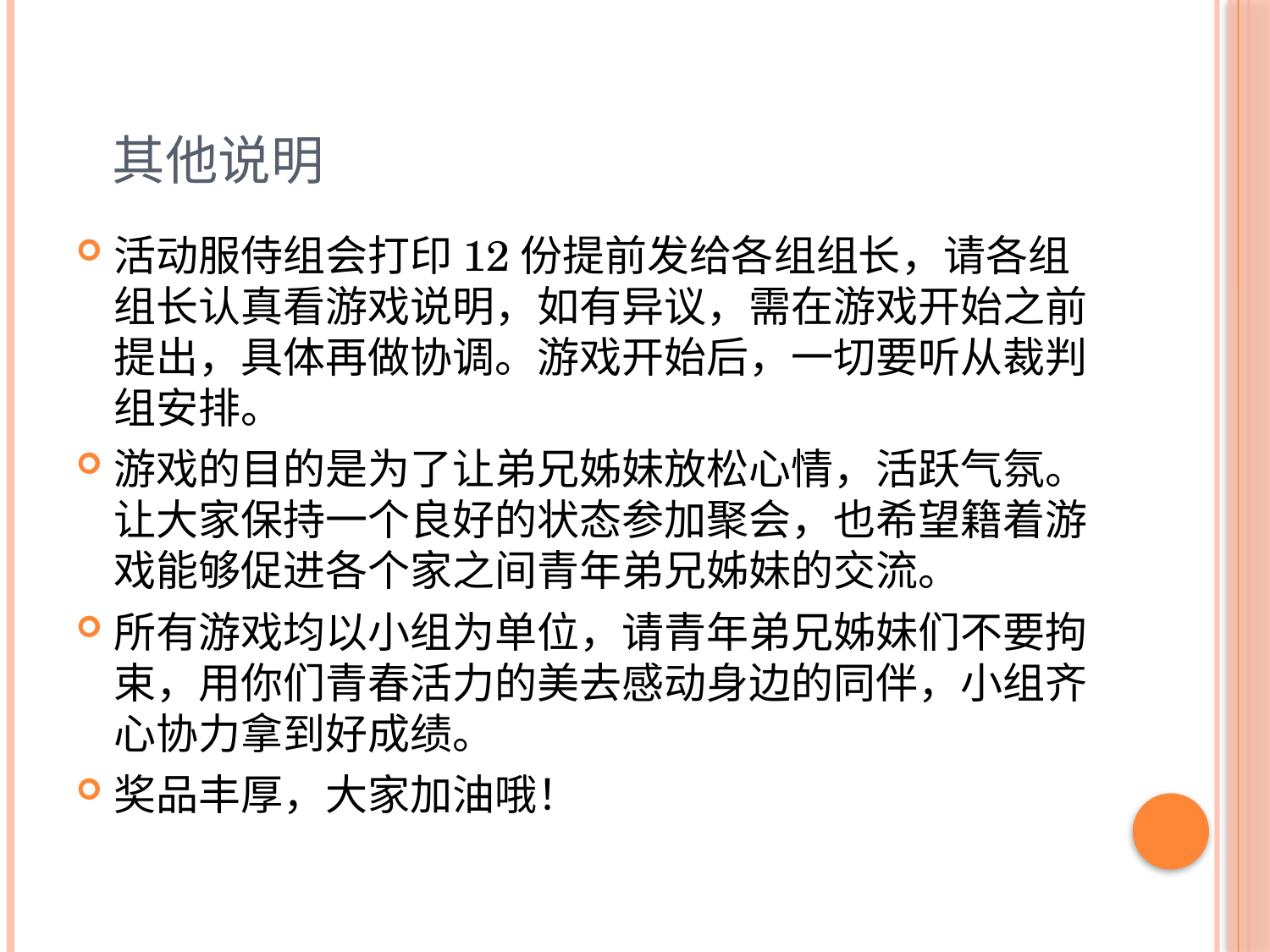

# 其他说明
活动服侍组会打印12份提前发给各组组长，请各组组长认真看游戏说明，如有异议，需在游戏开始之前提出，具体再做协调。游戏开始后，一切要听从裁判组安排。
游戏的目的是为了让弟兄姊妹放松心情，活跃气氛。让大家保持一个良好的状态参加聚会，也希望籍着游戏能够促进各个家之间青年弟兄姊妹的交流。
所有游戏均以小组为单位，请青年弟兄姊妹们不要拘束，用你们青春活力的美去感动身边的同伴，小组齐心协力拿到好成绩。
奖品丰厚，大家加油哦！